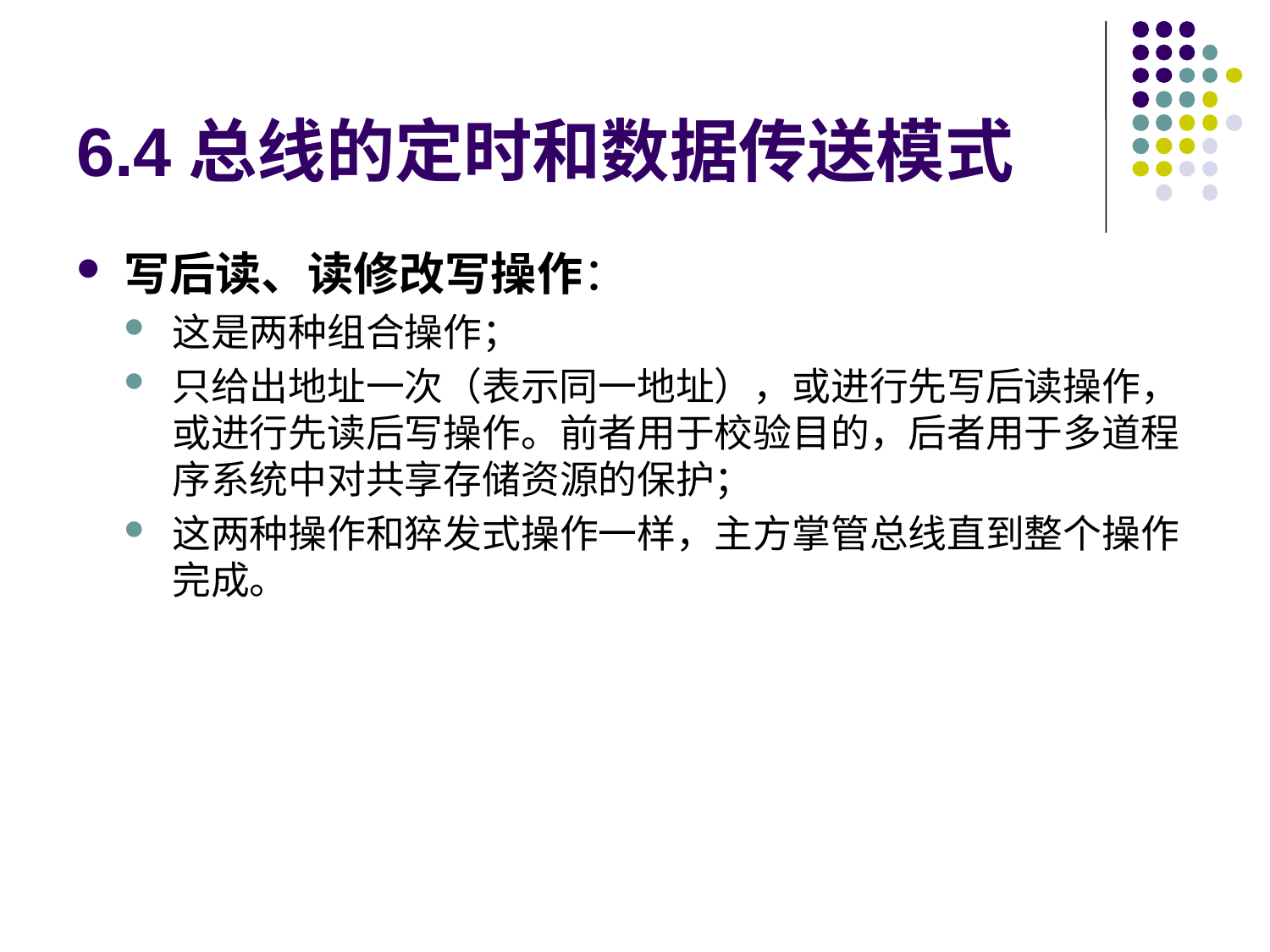

# 6.4总线的定时和数据传送模式
写后读、读修改写操作：
这是两种组合操作；
只给出地址一次（表示同一地址），或进行先写后读操作，或进行先读后写操作。前者用于校验目的，后者用于多道程序系统中对共享存储资源的保护；
这两种操作和猝发式操作一样，主方掌管总线直到整个操作完成。
61